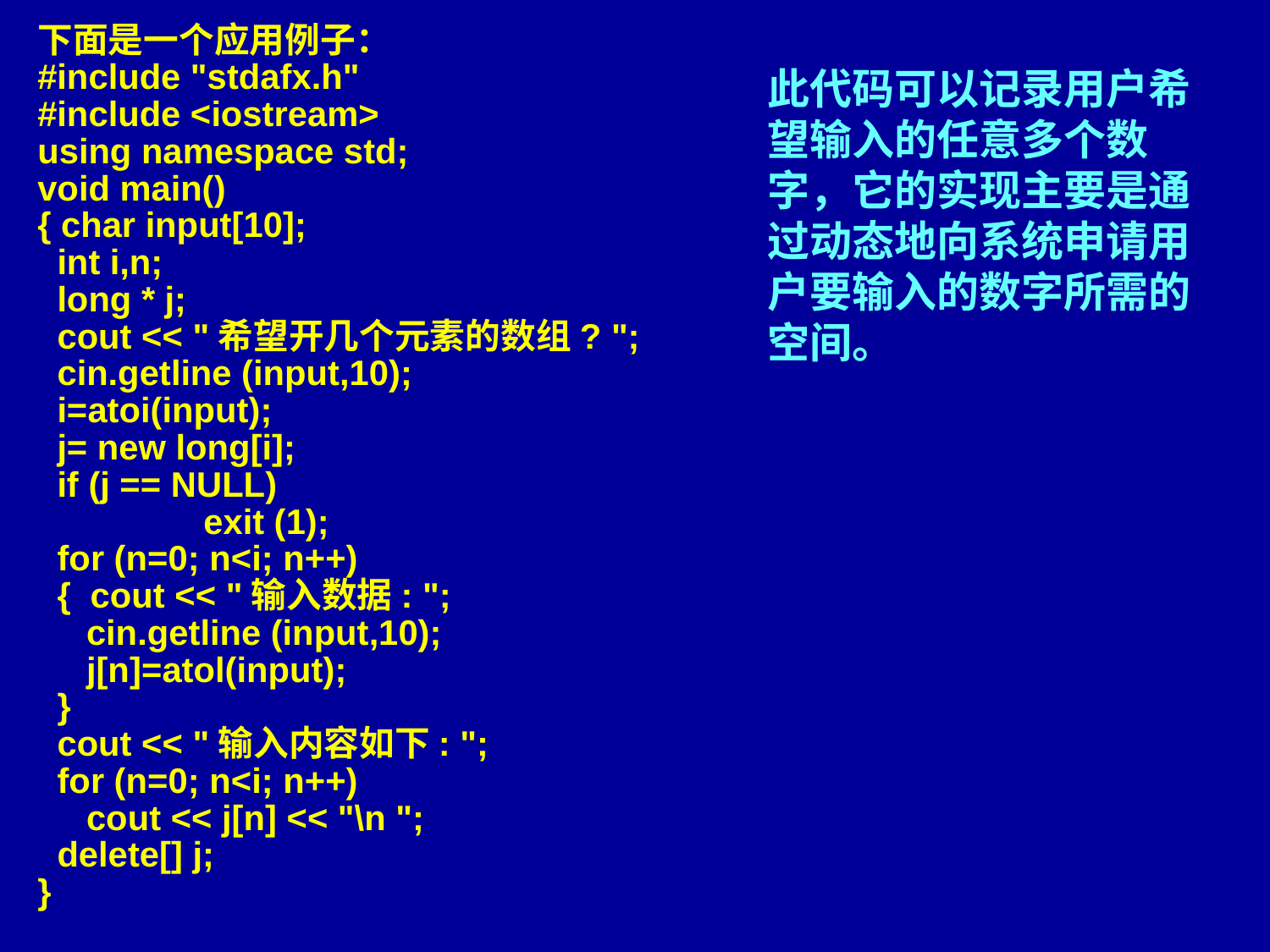

下面是一个应用例子：
#include "stdafx.h"
#include <iostream>
using namespace std;
void main()
{ char input[10];
  int i,n;
  long * j;
  cout << "希望开几个元素的数组? ";
  cin.getline (input,10);
  i=atoi(input);
  j= new long[i];
  if (j == NULL)
	    exit (1);
  for (n=0; n<i; n++)
  {  cout << "输入数据: ";
     cin.getline (input,10);
     j[n]=atol(input);
  }
  cout << "输入内容如下: ";
  for (n=0; n<i; n++)
     cout << j[n] << "\n ";
  delete[] j;
}
此代码可以记录用户希望输入的任意多个数字，它的实现主要是通过动态地向系统申请用户要输入的数字所需的空间。